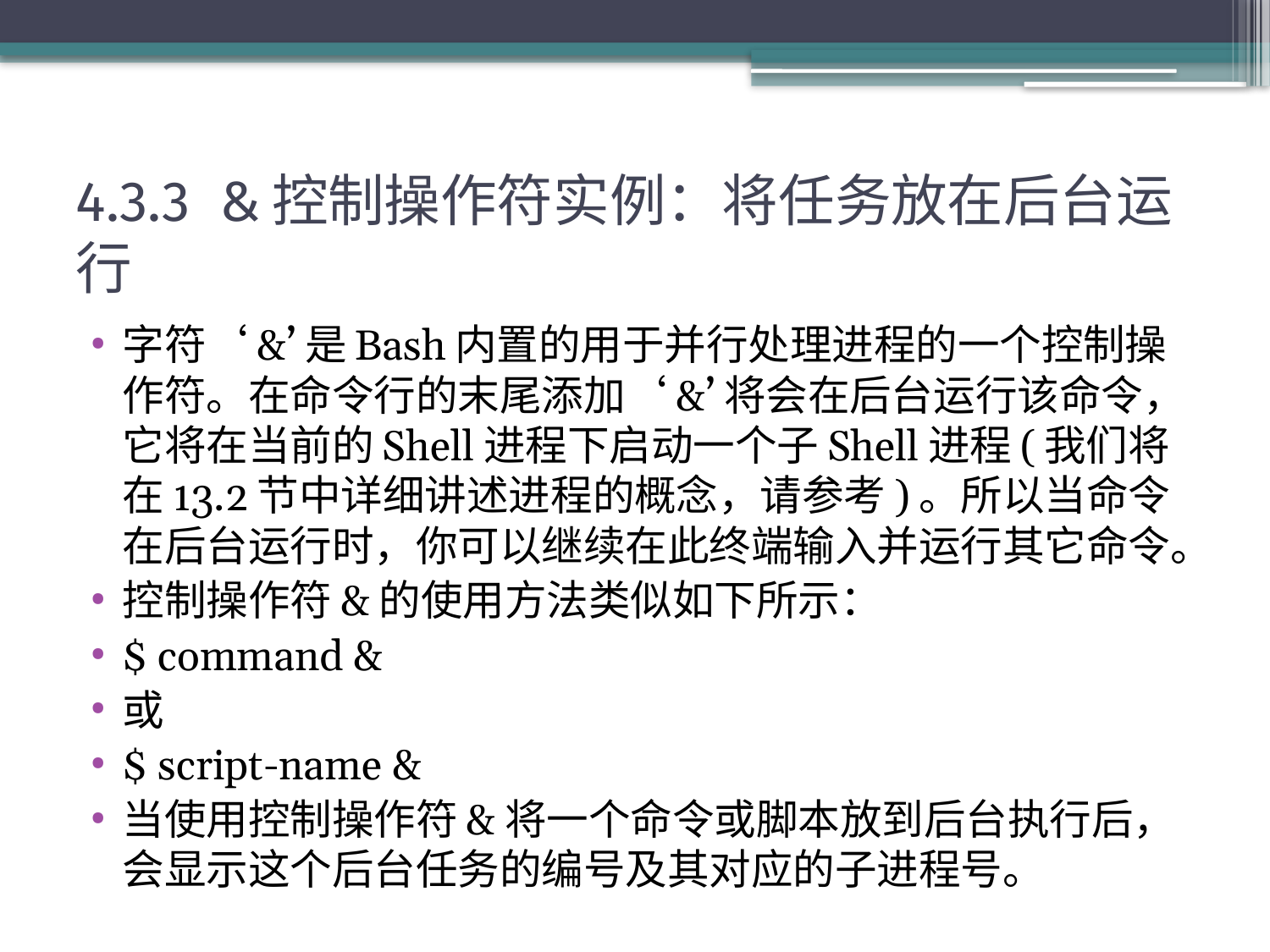

# 4.3.3  &控制操作符实例：将任务放在后台运行
字符‘&’是Bash内置的用于并行处理进程的一个控制操作符。在命令行的末尾添加‘&’将会在后台运行该命令，它将在当前的Shell进程下启动一个子Shell进程(我们将在13.2节中详细讲述进程的概念，请参考)。所以当命令在后台运行时，你可以继续在此终端输入并运行其它命令。
控制操作符&的使用方法类似如下所示：
$ command &
或
$ script-name &
当使用控制操作符&将一个命令或脚本放到后台执行后，会显示这个后台任务的编号及其对应的子进程号。